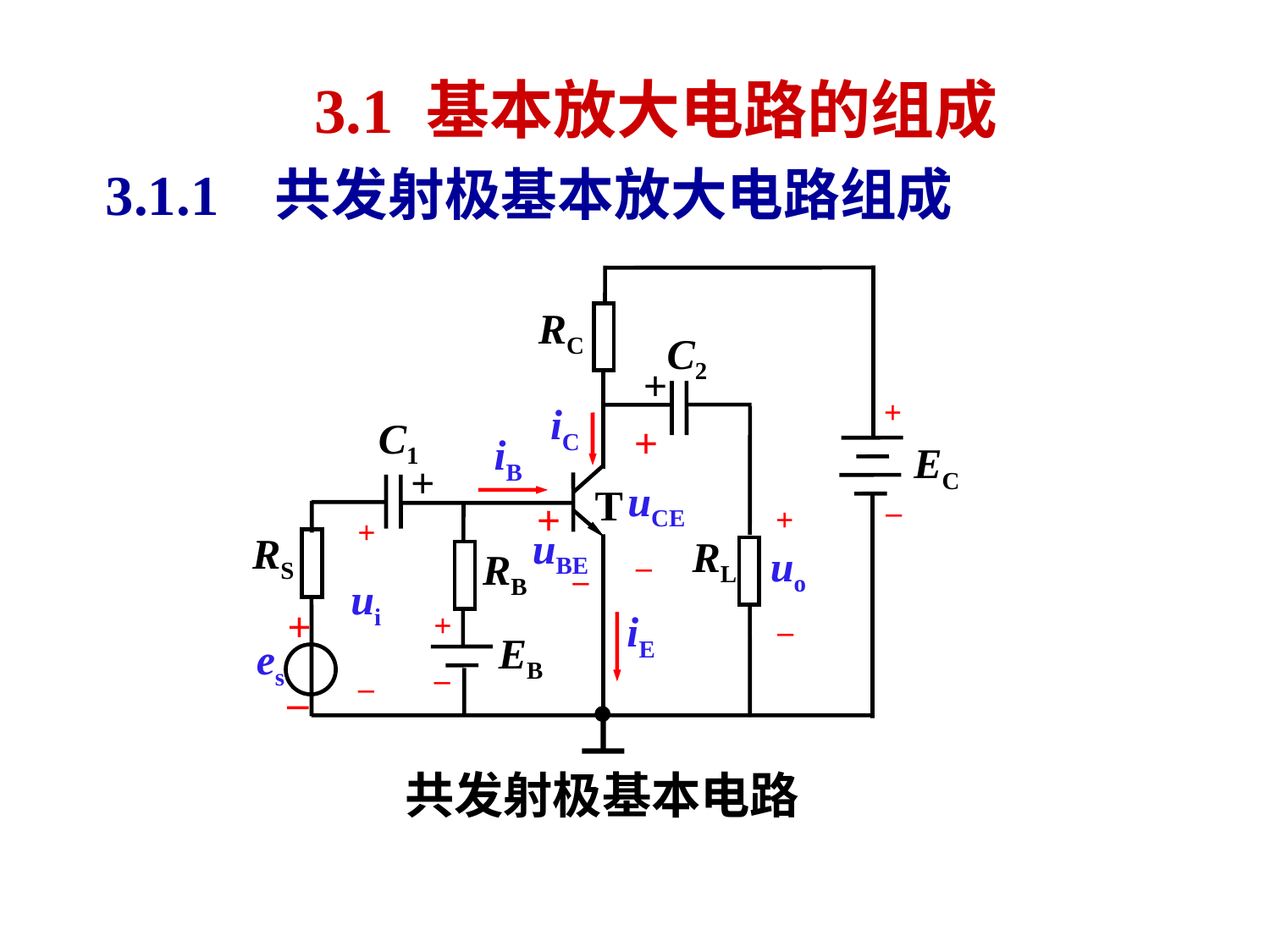

# 3.1 基本放大电路的组成
3.1.1   共发射极基本放大电路组成

RC

C2
+

+

iC

C1
+

iB
EC

+

uCE
T

–
+
+

+

uBE
RS
RL

–

uo

RB

–
ui
+
+

–
iE

EB

es

–

–
–

共发射极基本电路